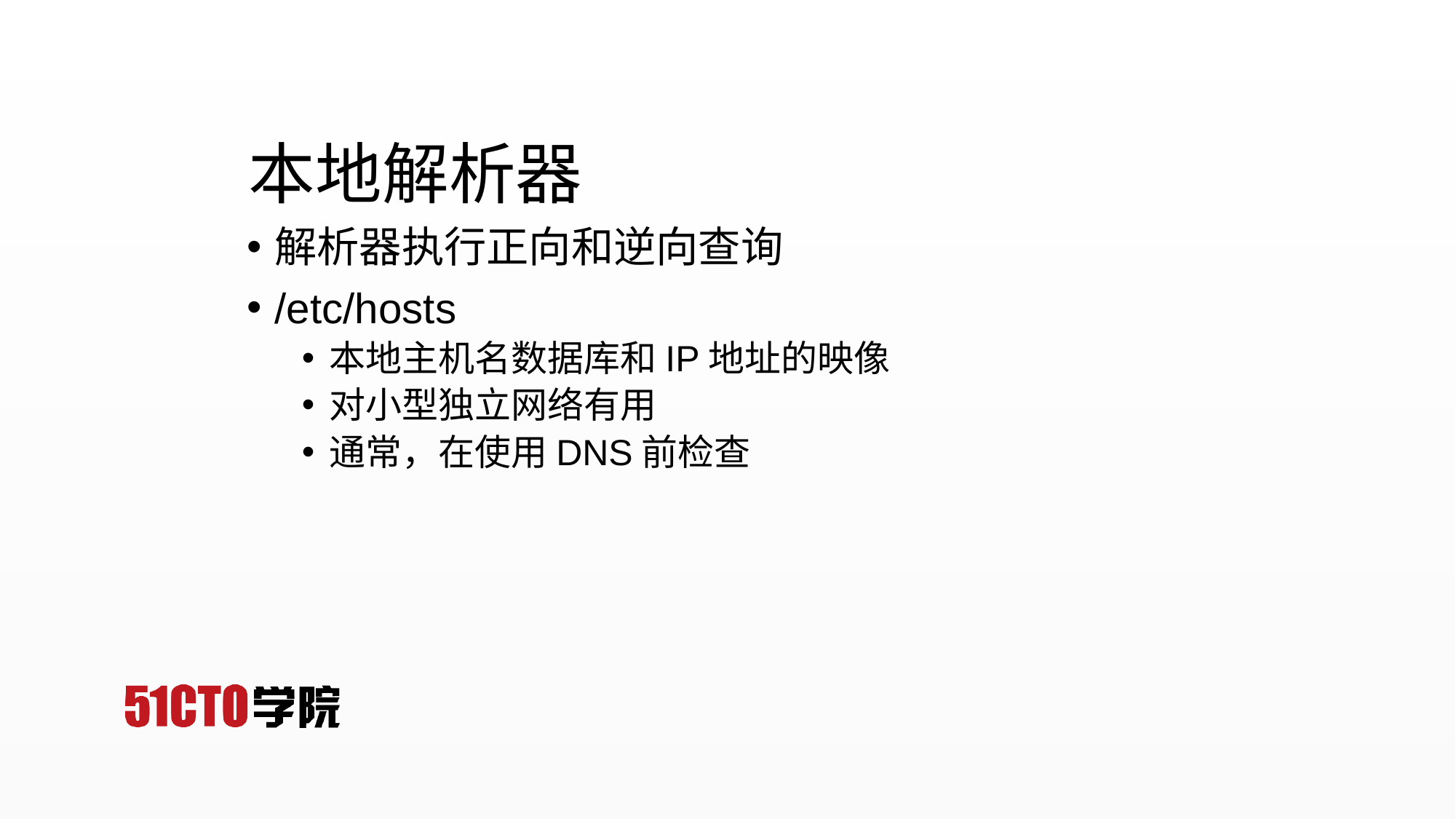

# 本地解析器
解析器执行正向和逆向查询
/etc/hosts
本地主机名数据库和IP地址的映像
对小型独立网络有用
通常，在使用DNS前检查